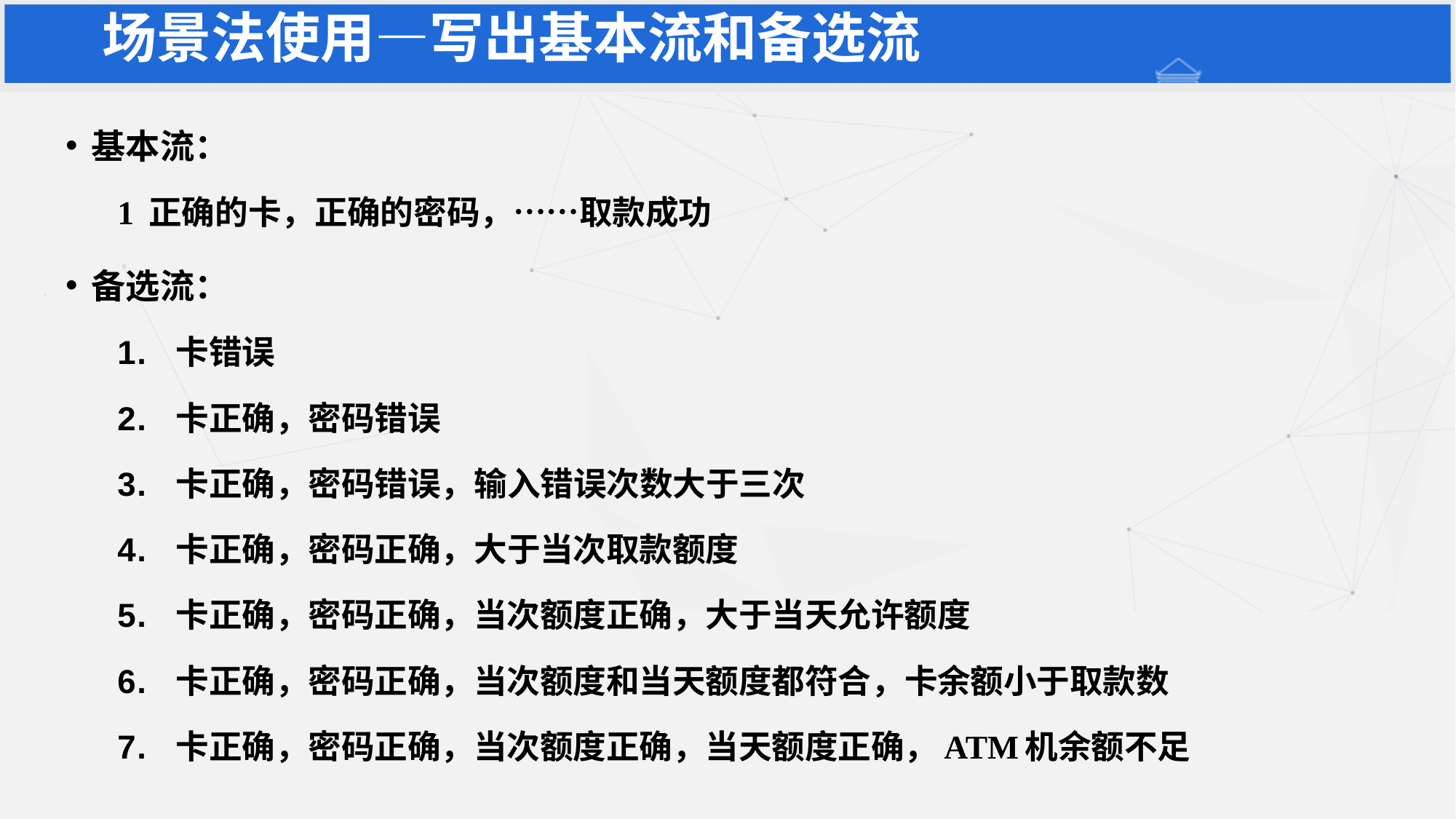

# 场景法使用—写出基本流和备选流
基本流：
1 正确的卡，正确的密码，……取款成功
备选流：
卡错误
卡正确，密码错误
卡正确，密码错误，输入错误次数大于三次
卡正确，密码正确，大于当次取款额度
卡正确，密码正确，当次额度正确，大于当天允许额度
卡正确，密码正确，当次额度和当天额度都符合，卡余额小于取款数
卡正确，密码正确，当次额度正确，当天额度正确，ATM机余额不足